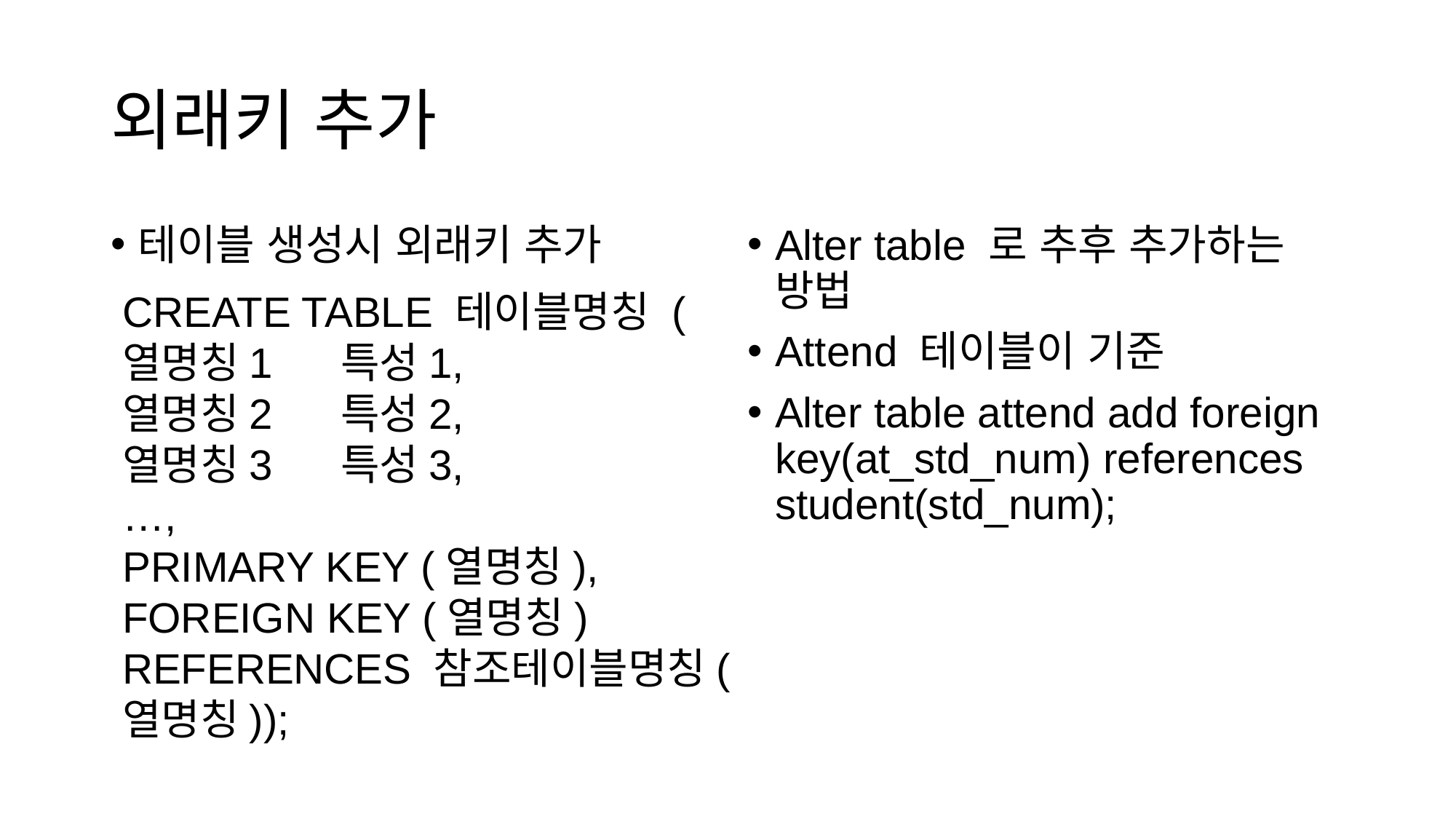

# 외래키 추가
테이블 생성시 외래키 추가

Alter table 로 추후 추가하는 방법
Attend 테이블이 기준
Alter table attend add foreign key(at_std_num) references student(std_num);
CREATE TABLE 테이블명칭 (
열명칭1	특성1,
열명칭2	특성2,
열명칭3	특성3,
…,
PRIMARY KEY (열명칭),
FOREIGN KEY (열명칭) REFERENCES 참조테이블명칭(열명칭));